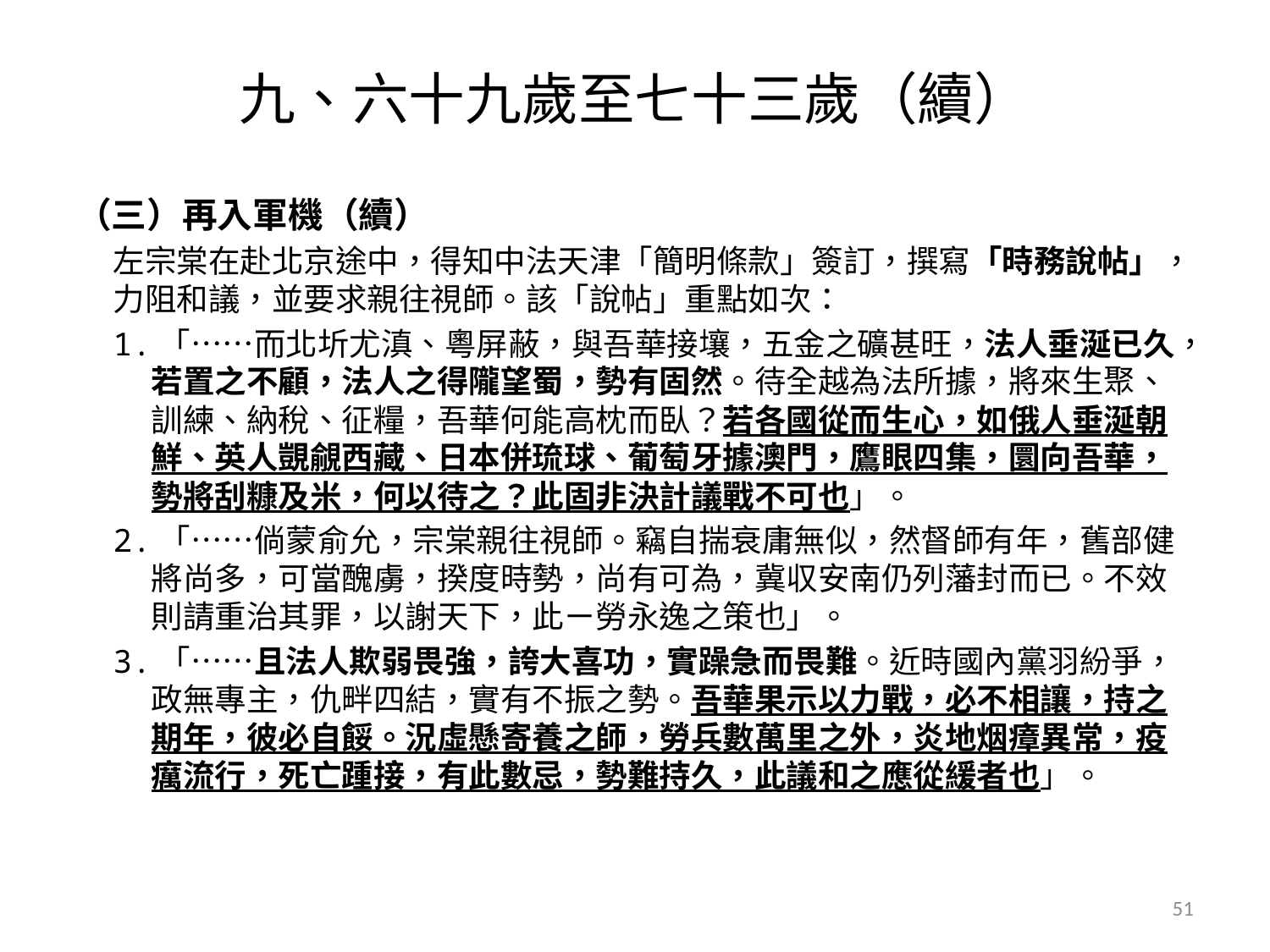

# 九、六十九歲至七十三歲（續）
（三）再入軍機（續）
左宗棠在赴北京途中，得知中法天津「簡明條款」簽訂，撰寫「時務說帖」，力阻和議，並要求親往視師。該「說帖」重點如次：
1.「⋯⋯而北圻尤滇、粵屏蔽，與吾華接壤，五金之礦甚旺，法人垂涎已久，若置之不顧，法人之得隴望蜀，勢有固然。待全越為法所據，將來生聚、訓練、納稅、征糧，吾華何能高枕而臥？若各國從而生心，如俄人垂涎朝鮮、英人覬覦西藏、日本併琉球、葡萄牙據澳門，鷹眼四集，圜向吾華，勢將刮糠及米，何以待之？此固非決計議戰不可也」。
2.「⋯⋯倘蒙俞允，宗棠親往視師。竊自揣衰庸無似，然督師有年，舊部健將尚多，可當醜虜，揆度時勢，尚有可為，冀収安南仍列藩封而已。不效則請重治其罪，以謝天下，此ㄧ勞永逸之策也」。
3.「⋯⋯且法人欺弱畏強，誇大喜功，實躁急而畏難。近時國內黨羽紛爭，政無專主，仇畔四結，實有不振之勢。吾華果示以力戰，必不相讓，持之期年，彼必自餒。況虛懸寄養之師，勞兵數萬里之外，炎地烟瘴異常，疫癘流行，死亡踵接，有此數忌，勢難持久，此議和之應從緩者也」。

51